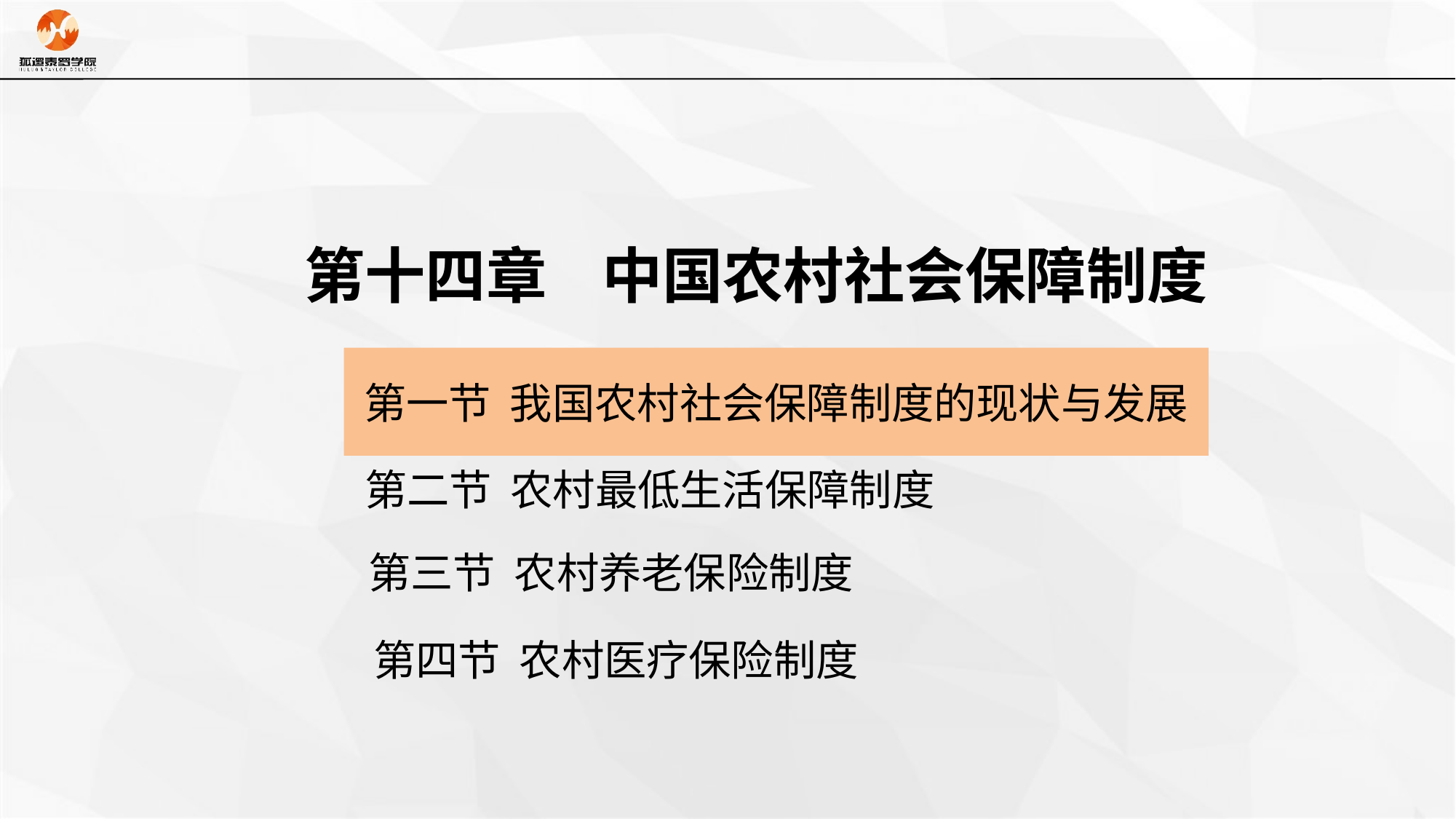

第十四章    中国农村社会保障制度
第一节  我国农村社会保障制度的现状与发展
第二节  农村最低生活保障制度
第三节  农村养老保险制度
第四节  农村医疗保险制度